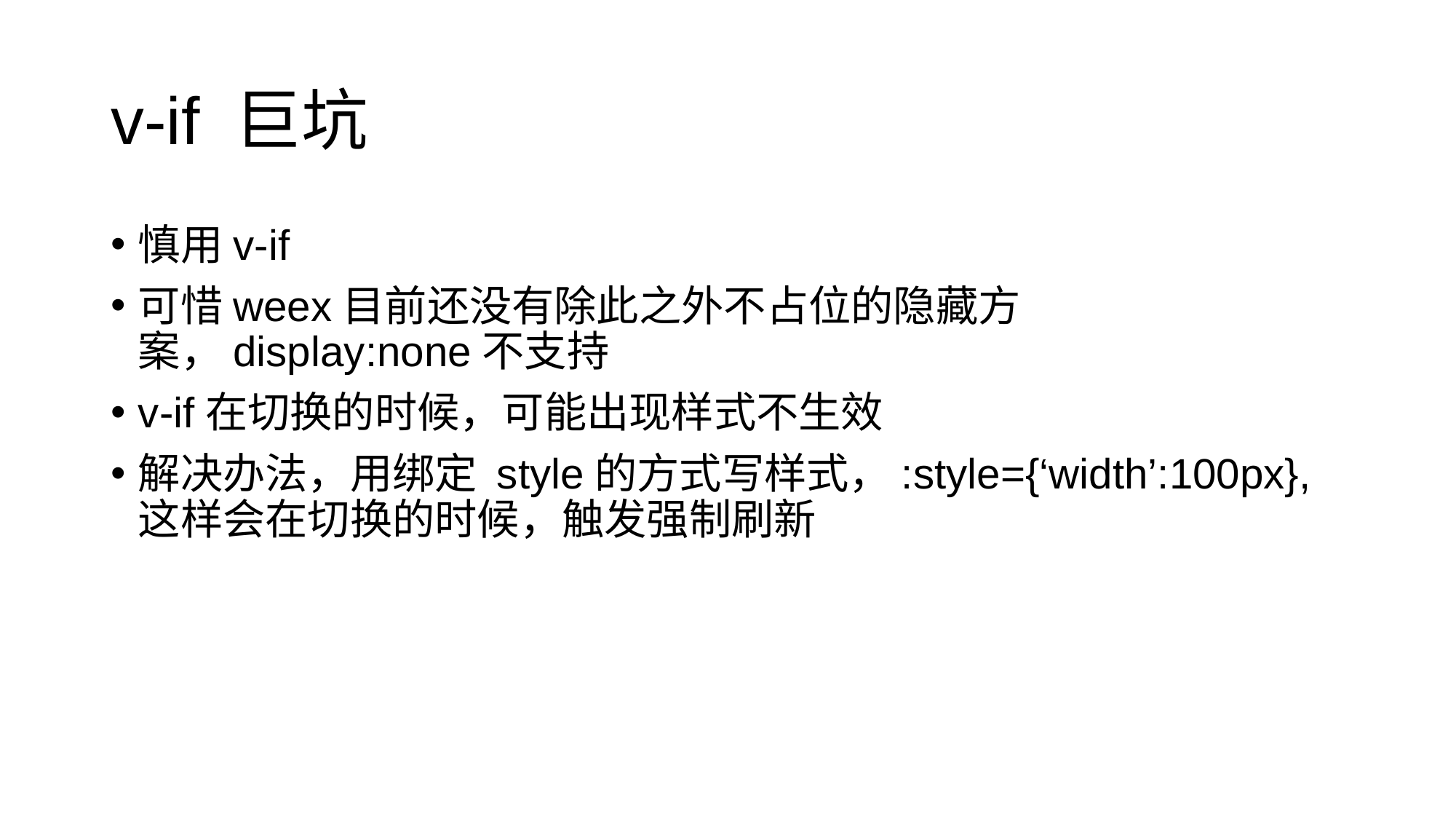

# v-if 巨坑
慎用v-if
可惜weex目前还没有除此之外不占位的隐藏方案，display:none不支持
v-if在切换的时候，可能出现样式不生效
解决办法，用绑定 style的方式写样式，:style={‘width’:100px},这样会在切换的时候，触发强制刷新